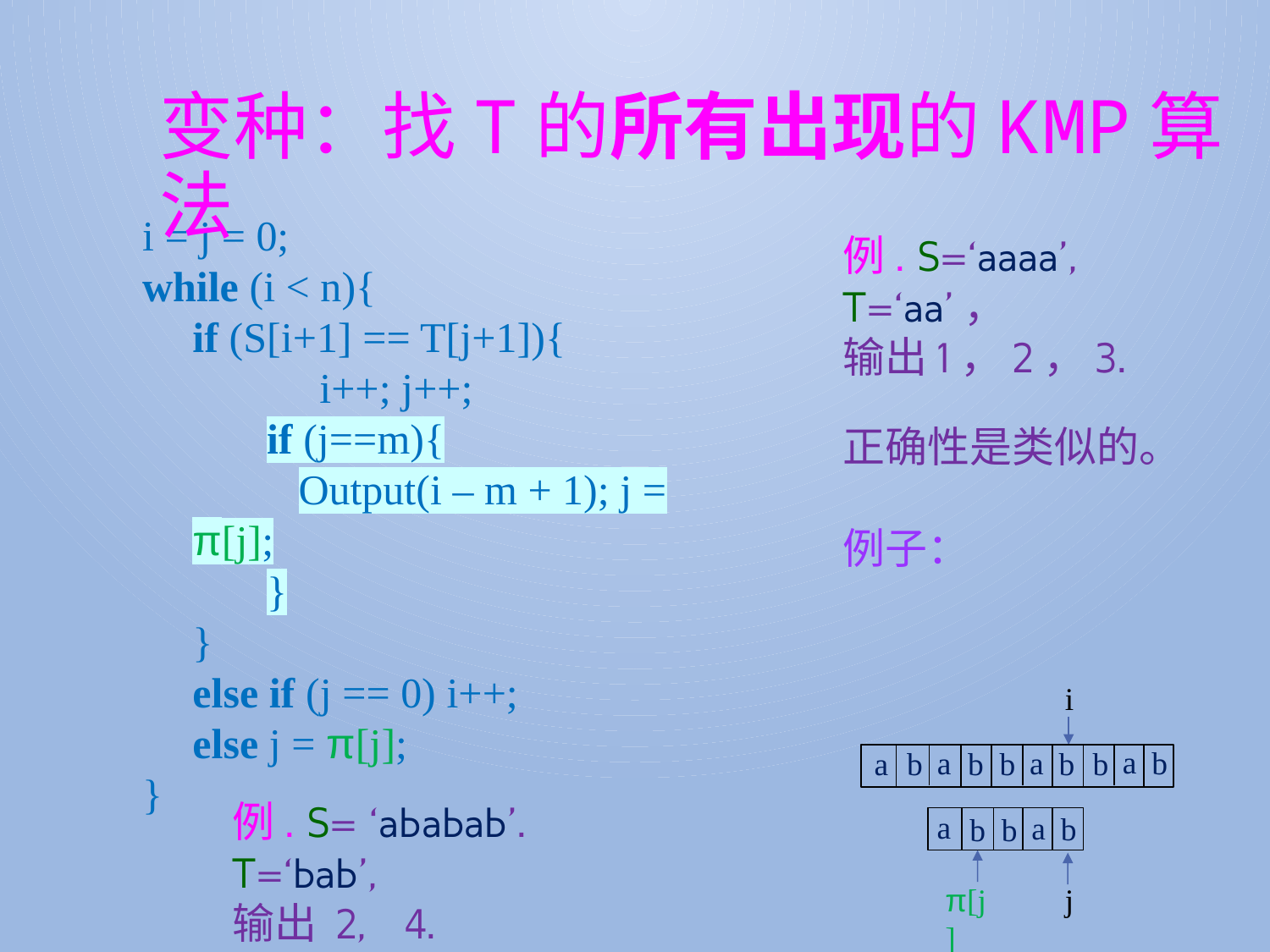

变种：找T的所有出现的KMP算法
i = j = 0;
while (i < n){
if (S[i+1] == T[j+1]){
	i++; j++;
       if (j==m){
          Output(i – m + 1); j = π[j];
       }
}
else if (j == 0) i++;
else j = π[j];
}
例. S=‘aaaa’, T=‘aa’，
输出1，2，3.
正确性是类似的。

例子：
i
a
a
b
a
b
b
b
b
a
b

a
a
b
b
b

π[j]
j
例. S= ‘ababab’.   T=‘bab’,
输出 2,   4.